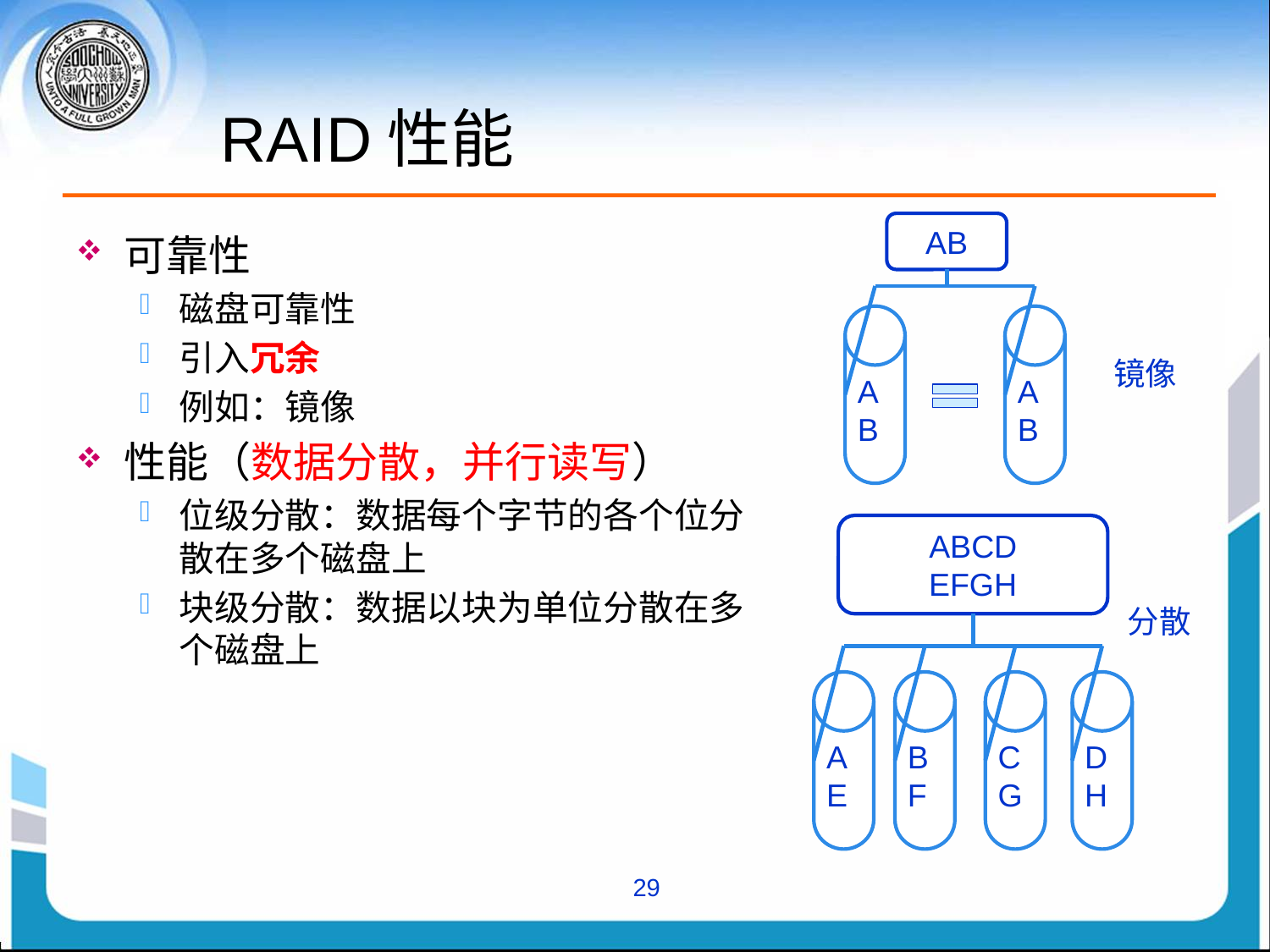

# RAID性能
AB
可靠性
磁盘可靠性
引入冗余
例如：镜像
性能（数据分散，并行读写）
位级分散：数据每个字节的各个位分散在多个磁盘上
块级分散：数据以块为单位分散在多个磁盘上

A
B
A
B
镜像

ABCD
EFGH
分散
A
E
B
F
C
G
D
H
29